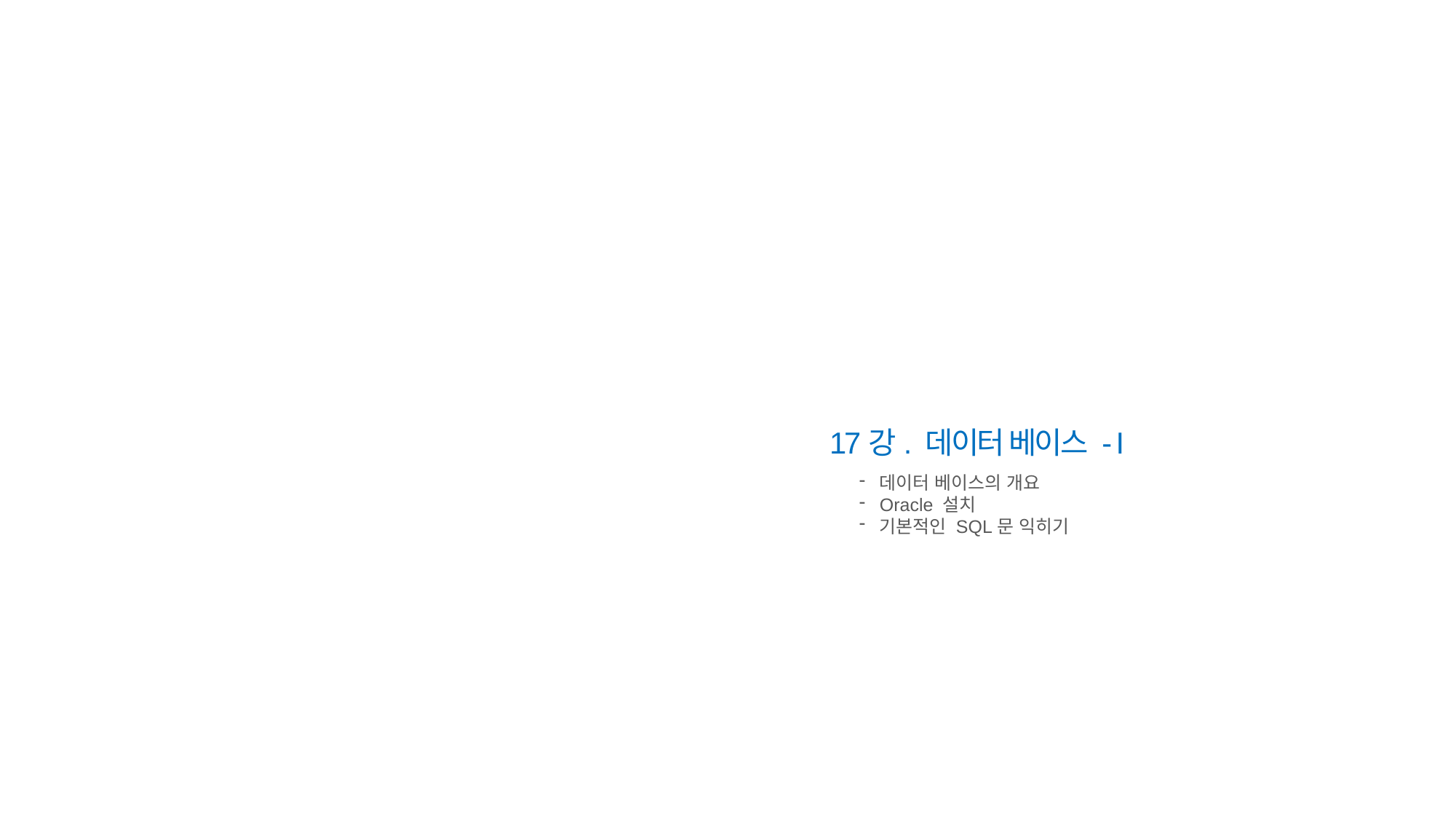

17강. 데이터 베이스 - I
데이터 베이스의 개요
Oracle 설치
기본적인 SQL문 익히기